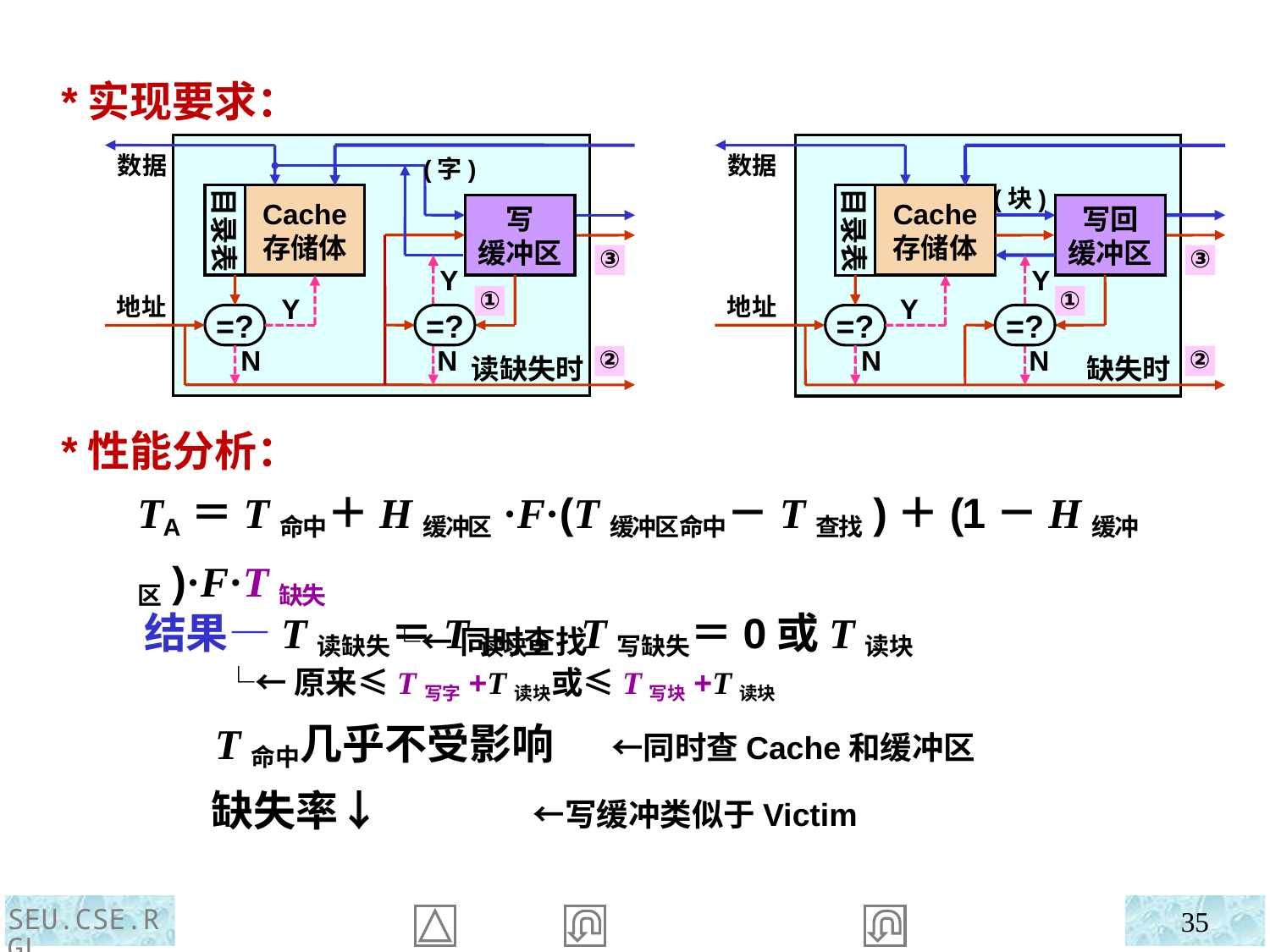

*实现要求：

  *性能分析：

数据

(字)

Cache
存储体
目录表
写
缓冲区

地址
Y
=?

N
读缺失时

数据

(块)
Cache
存储体
目录表
写回
缓冲区

地址
Y
=?

N
缺失时

③

Y

①
=?

N

②
③

Y

①
=?

N

②
TA＝T命中＋H缓冲区·F·(T缓冲区命中－T查找)＋(1－H缓冲区)·F·T缺失
                                   └←同时查找
结果—T读缺失＝T读块，T写缺失＝0或T读块
           └←原来≤T写字+T读块或≤T写块+T读块
      T命中几乎不受影响      ←同时查Cache和缓冲区
      缺失率↓                ←写缓冲类似于Victim
SEU.CSE.RGL
35